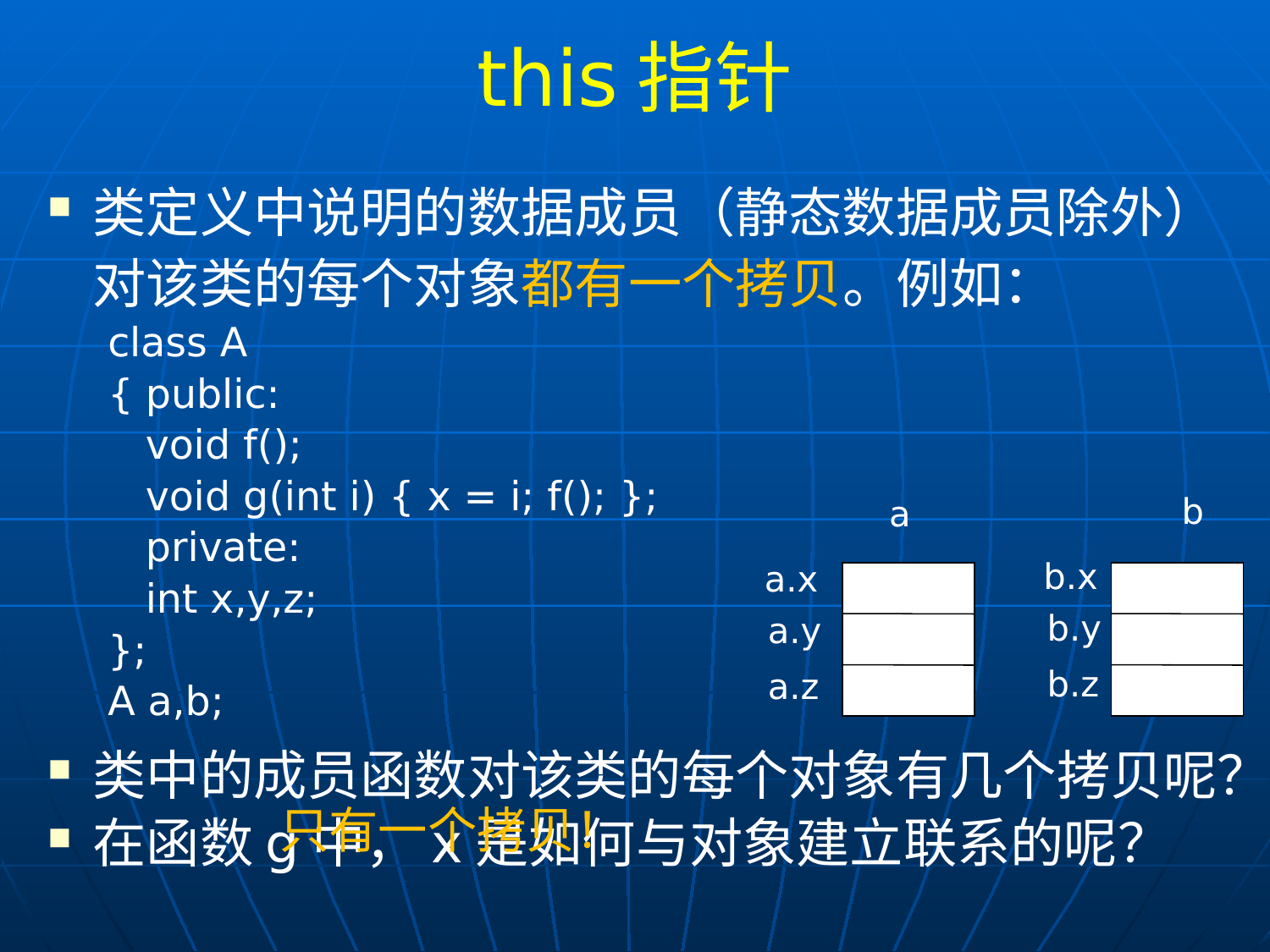

# this指针
类定义中说明的数据成员（静态数据成员除外）对该类的每个对象都有一个拷贝。例如：
class A
{	public:
		void f();
		void g(int i) { x = i; f(); };
	private:
		int x,y,z;
};
A a,b;
类中的成员函数对该类的每个对象有几个拷贝呢？
在函数g中，x是如何与对象建立联系的呢？
b
a
b.x
a.x

b.y
a.y
b.z
a.z
只有一个拷贝！